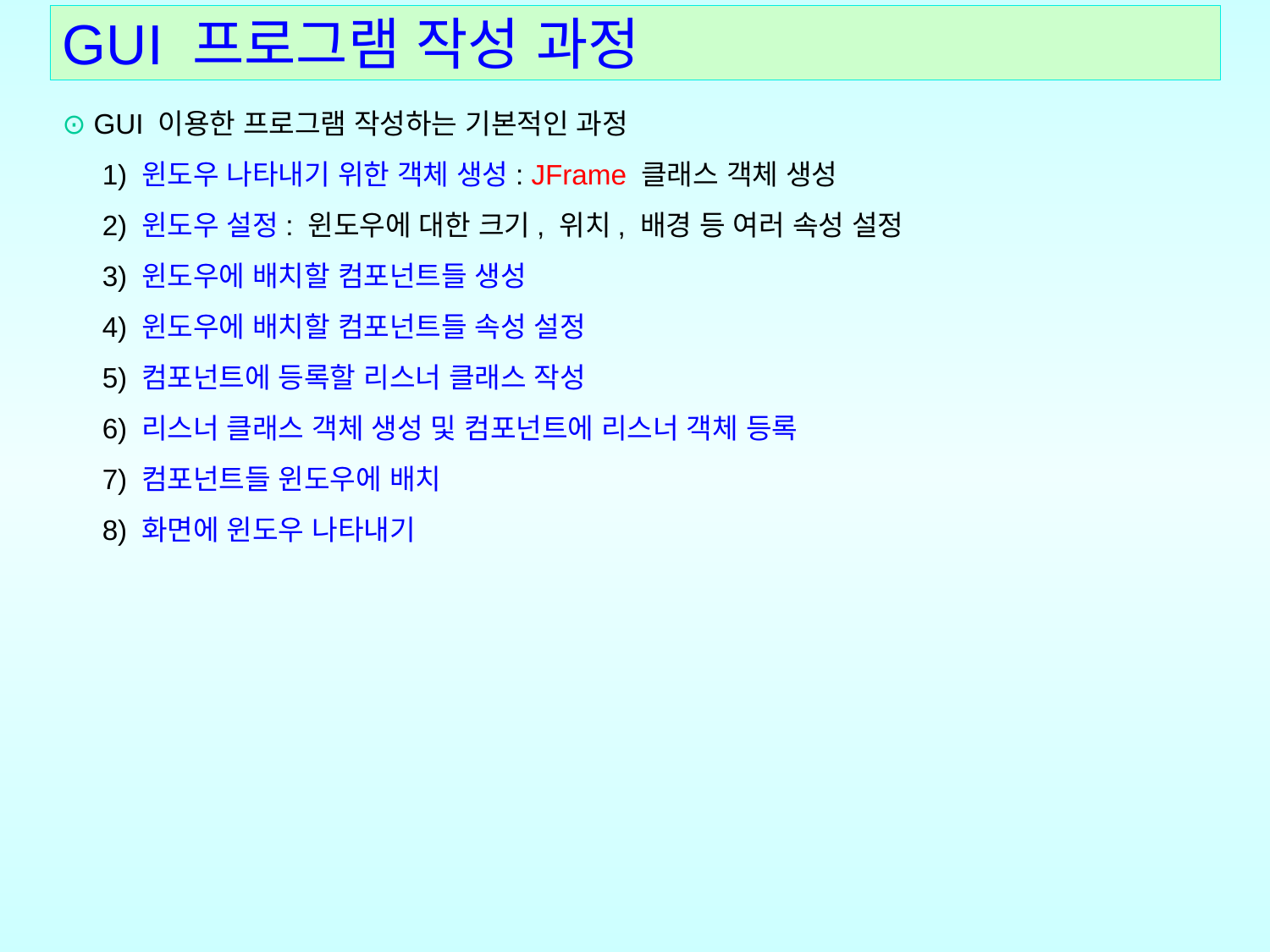

# GUI 프로그램 작성 과정
⊙ GUI 이용한 프로그램 작성하는 기본적인 과정
1) 윈도우 나타내기 위한 객체 생성: JFrame 클래스 객체 생성
2) 윈도우 설정: 윈도우에 대한 크기, 위치, 배경 등 여러 속성 설정
3) 윈도우에 배치할 컴포넌트들 생성
4) 윈도우에 배치할 컴포넌트들 속성 설정
5) 컴포넌트에 등록할 리스너 클래스 작성
6) 리스너 클래스 객체 생성 및 컴포넌트에 리스너 객체 등록
7) 컴포넌트들 윈도우에 배치
8) 화면에 윈도우 나타내기